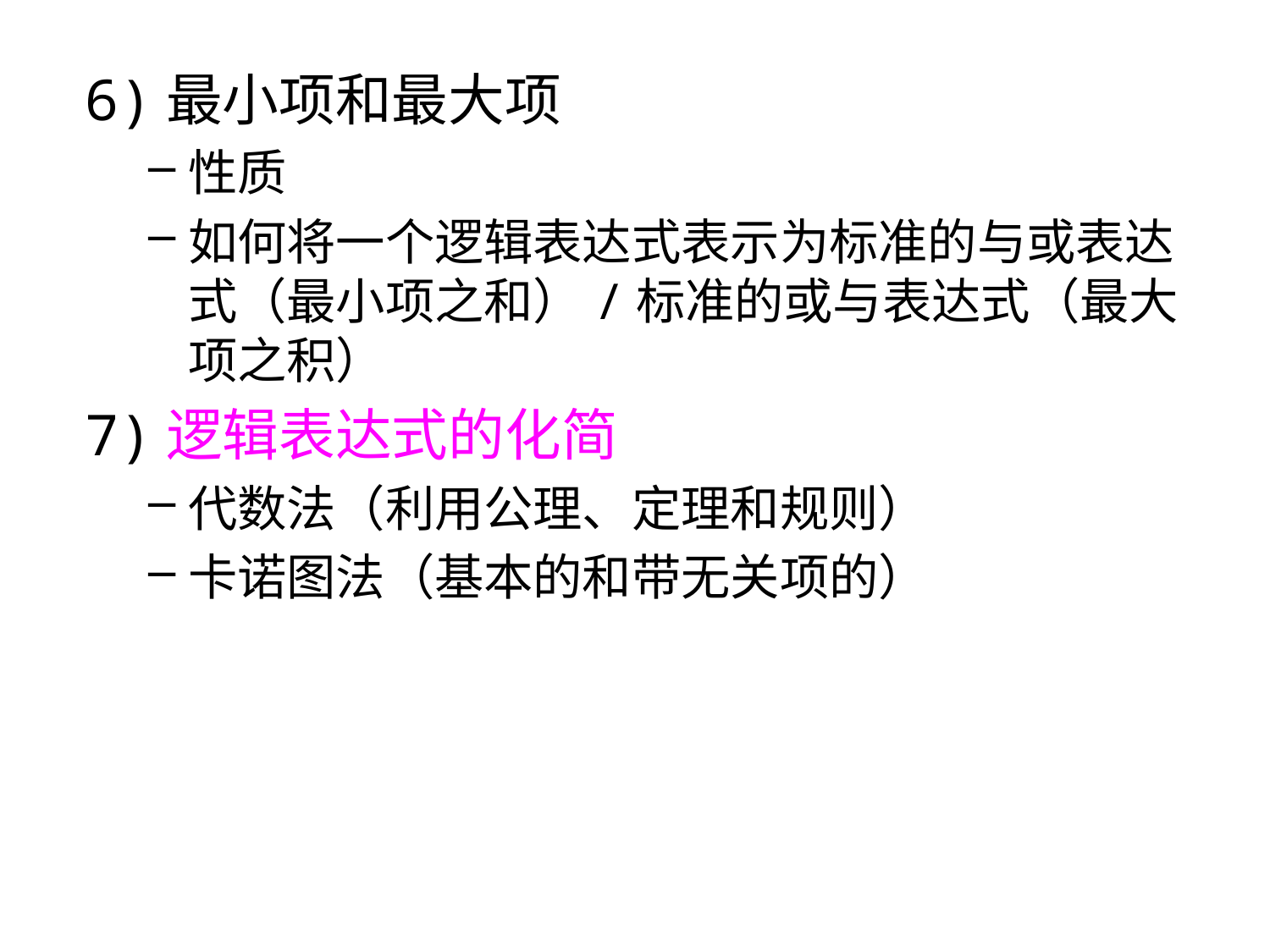

6)最小项和最大项
性质
如何将一个逻辑表达式表示为标准的与或表达式（最小项之和）/标准的或与表达式（最大项之积）
7)逻辑表达式的化简
代数法（利用公理、定理和规则）
卡诺图法（基本的和带无关项的）